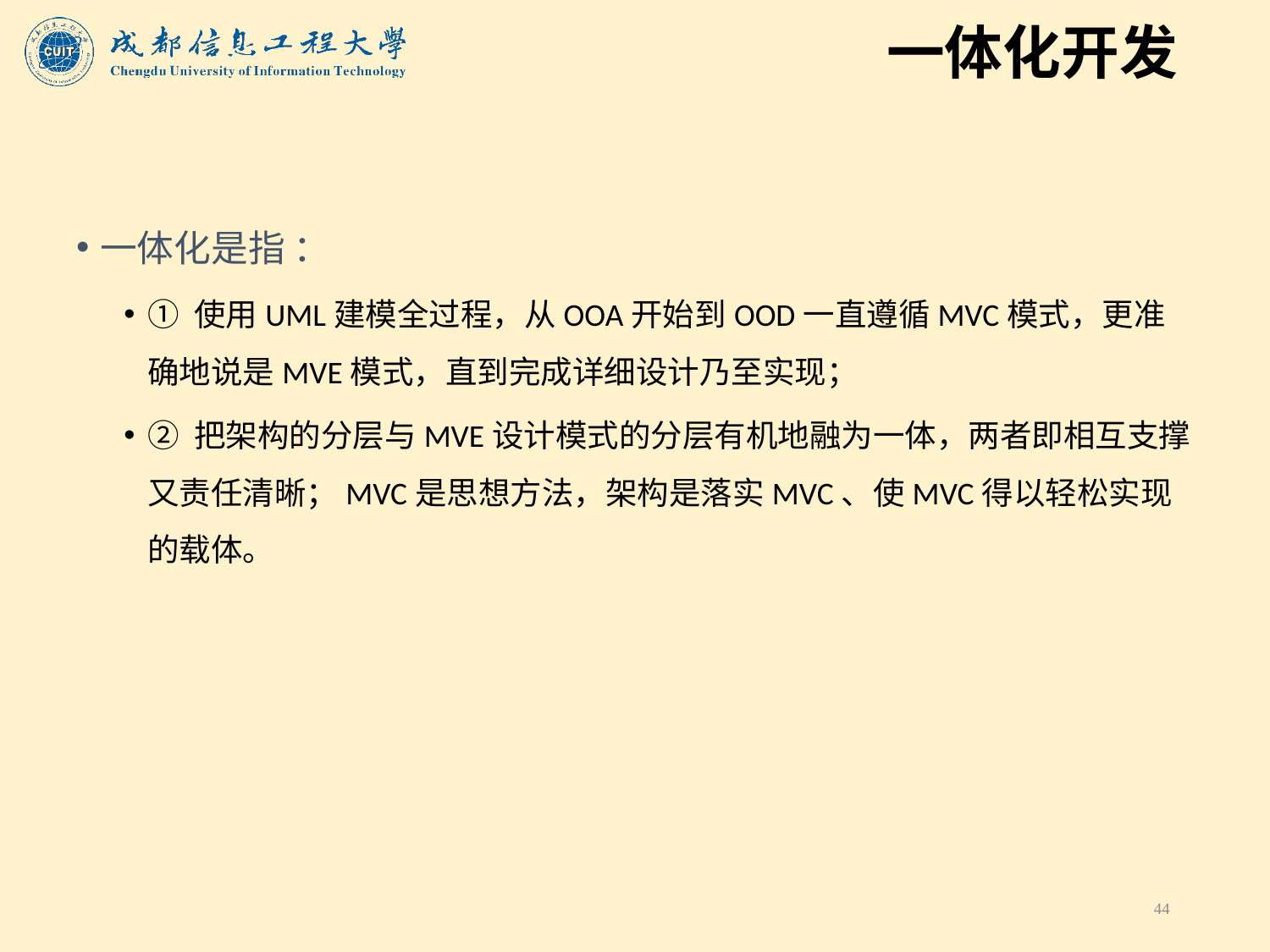

# 一体化开发
一体化是指 ：
① 使用UML建模全过程，从OOA开始到OOD一直遵循MVC模式，更准确地说是MVE模式，直到完成详细设计乃至实现；
② 把架构的分层与MVE设计模式的分层有机地融为一体，两者即相互支撑又责任清晰；MVC是思想方法，架构是落实MVC、使MVC得以轻松实现的载体。

44